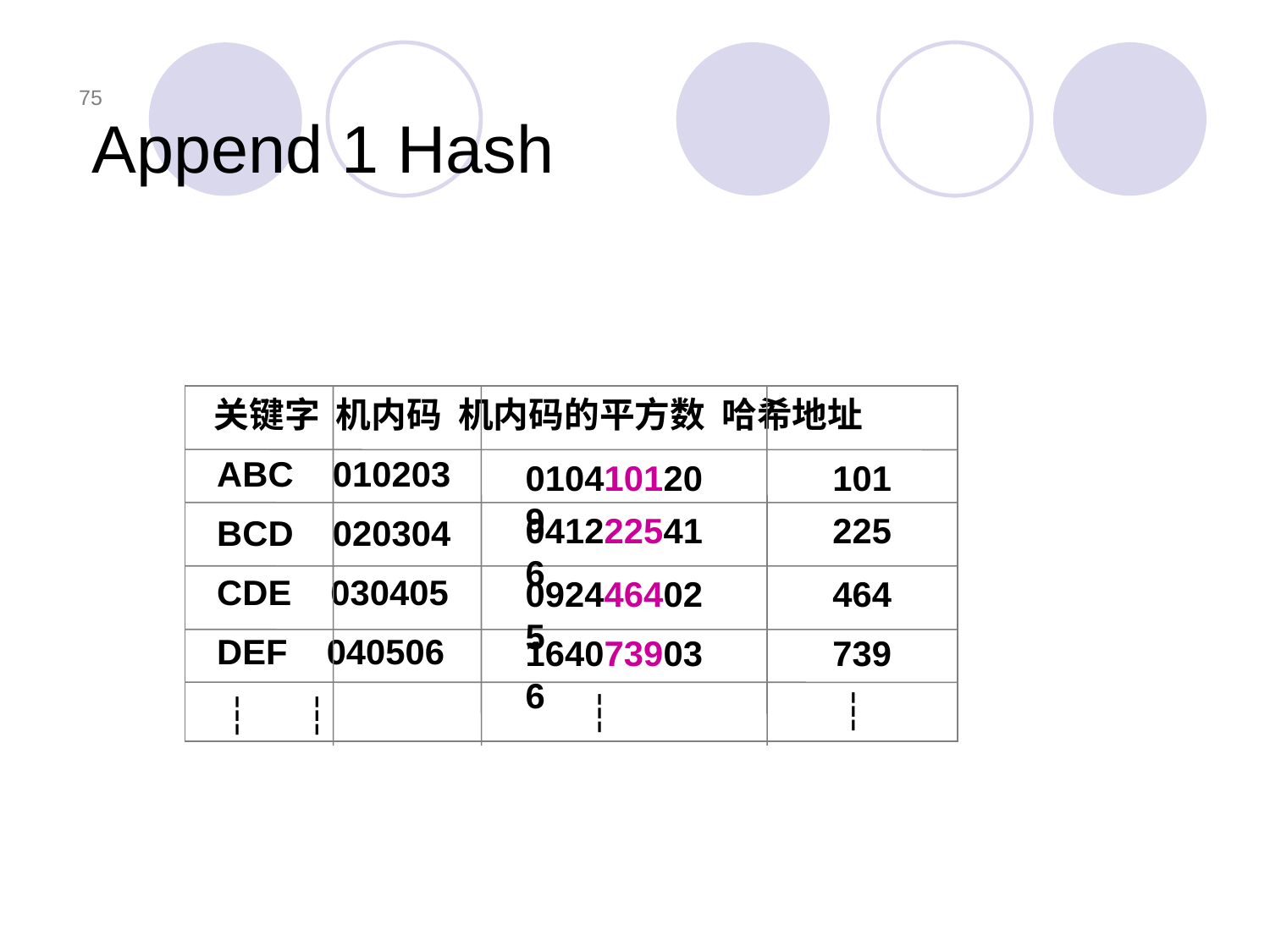

Append 1 Hash
75

 关键字  机内码  机内码的平方数  哈希地址

  ABC    010203

  BCD    020304

  CDE    030405

  DEF    040506

   ┆      ┆

0104101209
101
0412225416
225
0924464025
464
1640739036
739
┆
┆